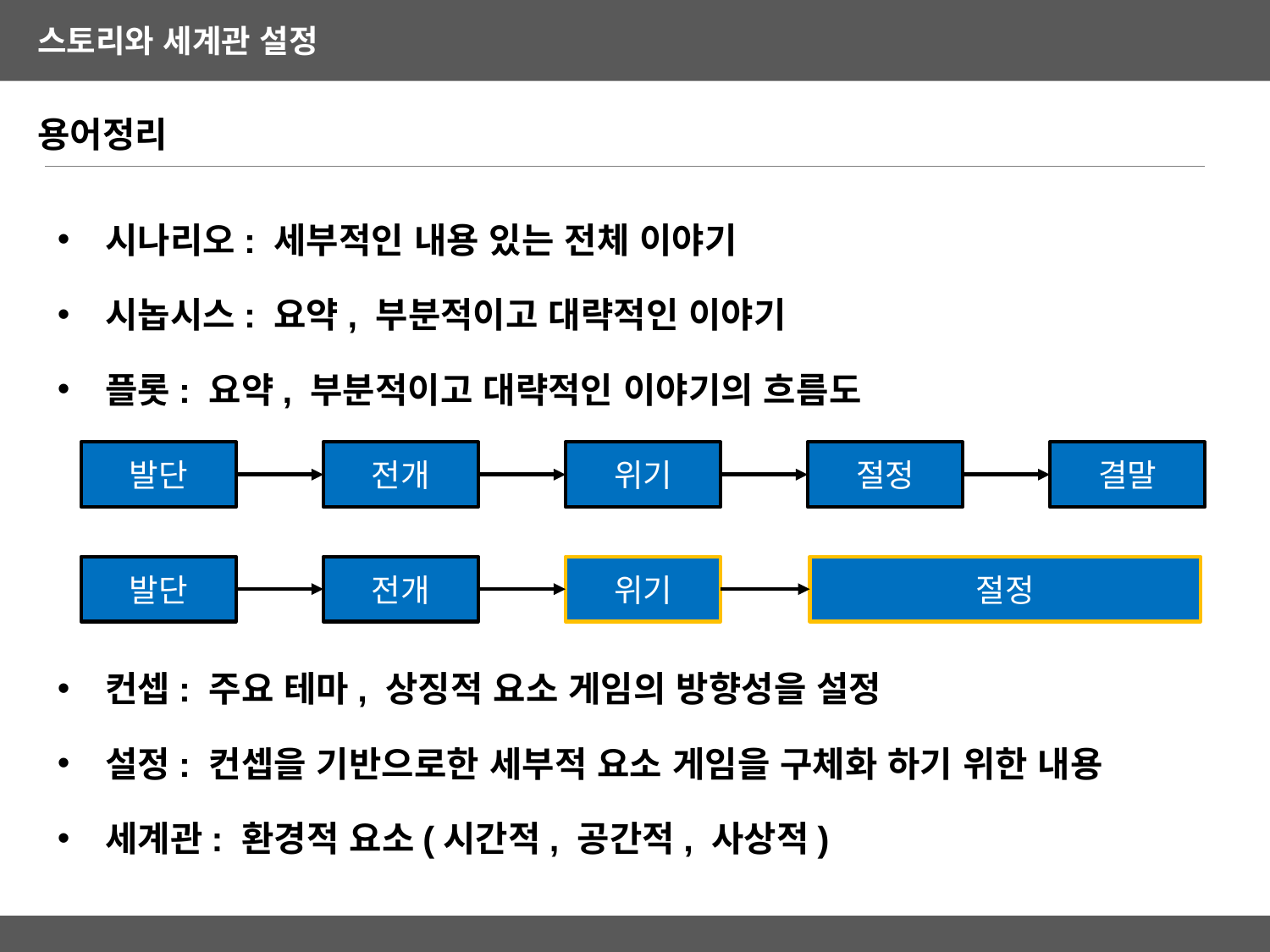

용어정리
시나리오: 세부적인 내용 있는 전체 이야기
시놉시스: 요약, 부분적이고 대략적인 이야기
플롯: 요약, 부분적이고 대략적인 이야기의 흐름도

컨셉: 주요 테마, 상징적 요소 게임의 방향성을 설정
설정: 컨셉을 기반으로한 세부적 요소 게임을 구체화 하기 위한 내용
세계관: 환경적 요소(시간적, 공간적, 사상적)

발단
전개
위기
절정
결말
발단
전개
위기
절정